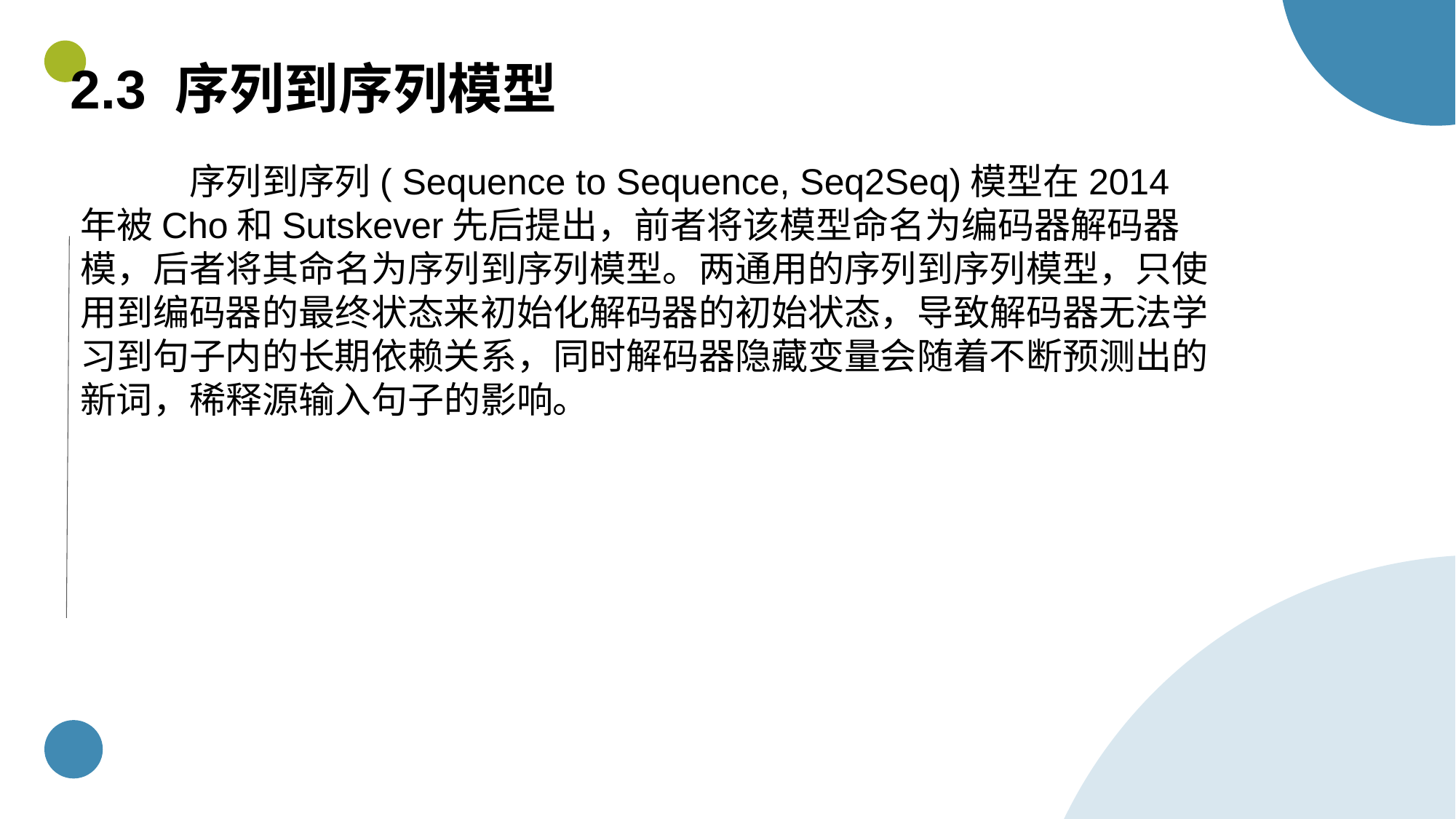

2.3 序列到序列模型
	序列到序列( Sequence to Sequence, Seq2Seq)模型在2014年被Cho和Sutskever先后提出，前者将该模型命名为编码器解码器模，后者将其命名为序列到序列模型。两通用的序列到序列模型，只使用到编码器的最终状态来初始化解码器的初始状态，导致解码器无法学习到句子内的长期依赖关系，同时解码器隐藏变量会随着不断预测出的新词，稀释源输入句子的影响。